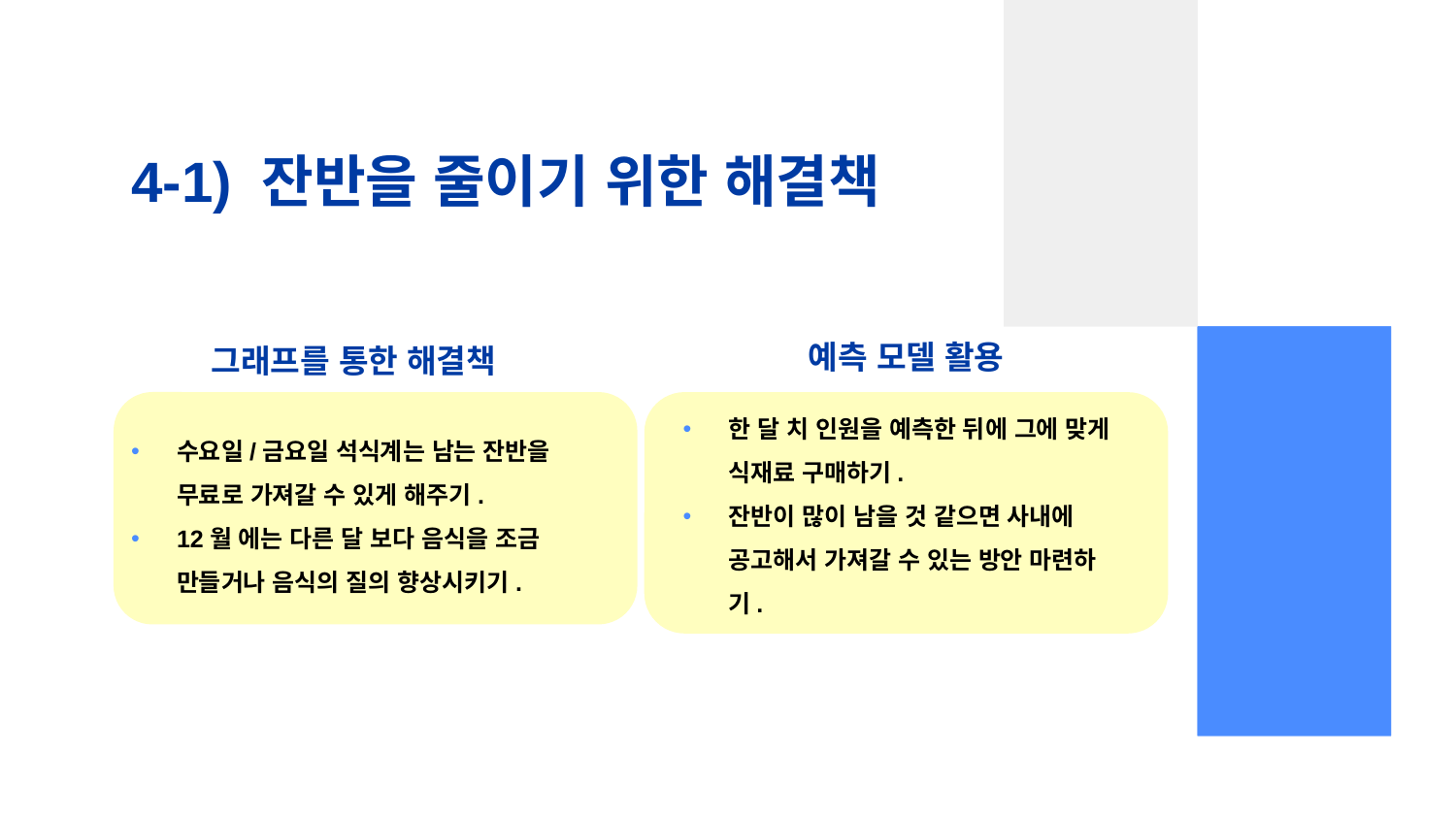

# 4-1) 잔반을 줄이기 위한 해결책
예측 모델 활용
그래프를 통한 해결책

한 달 치 인원을 예측한 뒤에 그에 맞게 식재료 구매하기.
잔반이 많이 남을 것 같으면 사내에 공고해서 가져갈 수 있는 방안 마련하기.

수요일/금요일 석식계는 남는 잔반을 무료로 가져갈 수 있게 해주기.
12월 에는 다른 달 보다 음식을 조금 만들거나 음식의 질의 향상시키기.